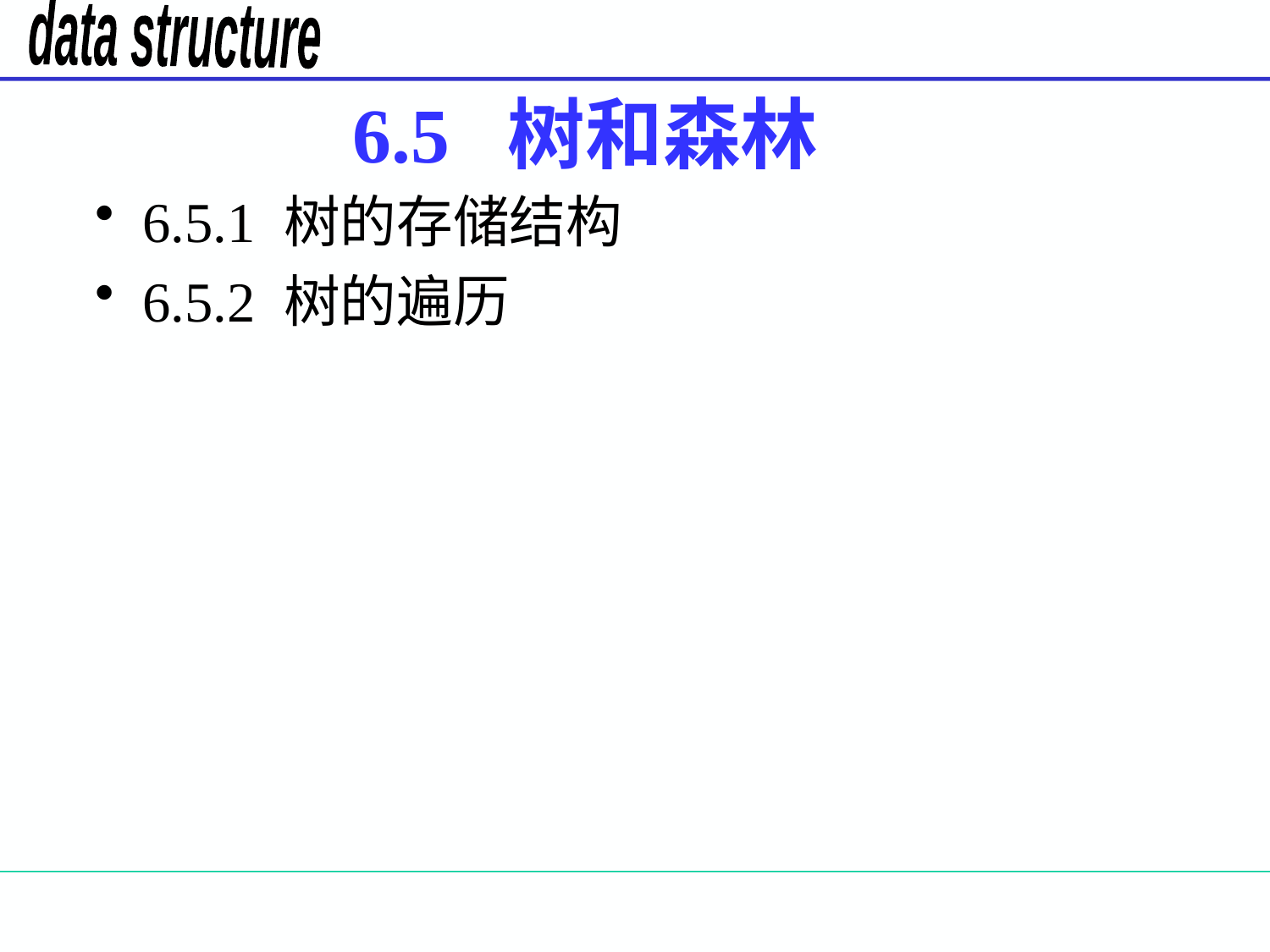

# 6.5  树和森林
6.5.1 树的存储结构
6.5.2 树的遍历